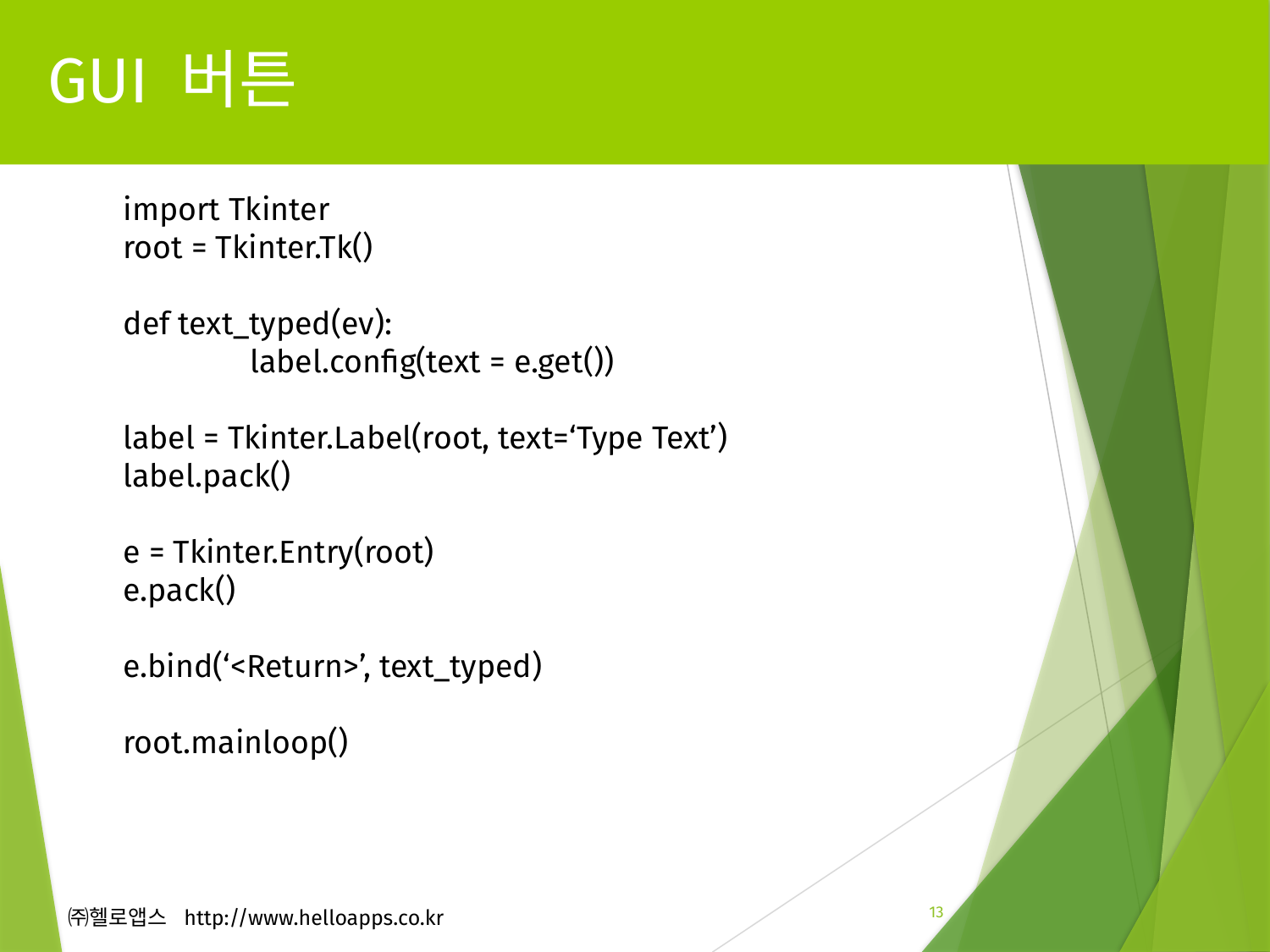

# GUI 버튼
import Tkinter
root = Tkinter.Tk()

def text_typed(ev):
	label.config(text = e.get())

label = Tkinter.Label(root, text=‘Type Text’)
label.pack()

e = Tkinter.Entry(root)
e.pack()

e.bind(‘<Return>’, text_typed)

root.mainloop()
13